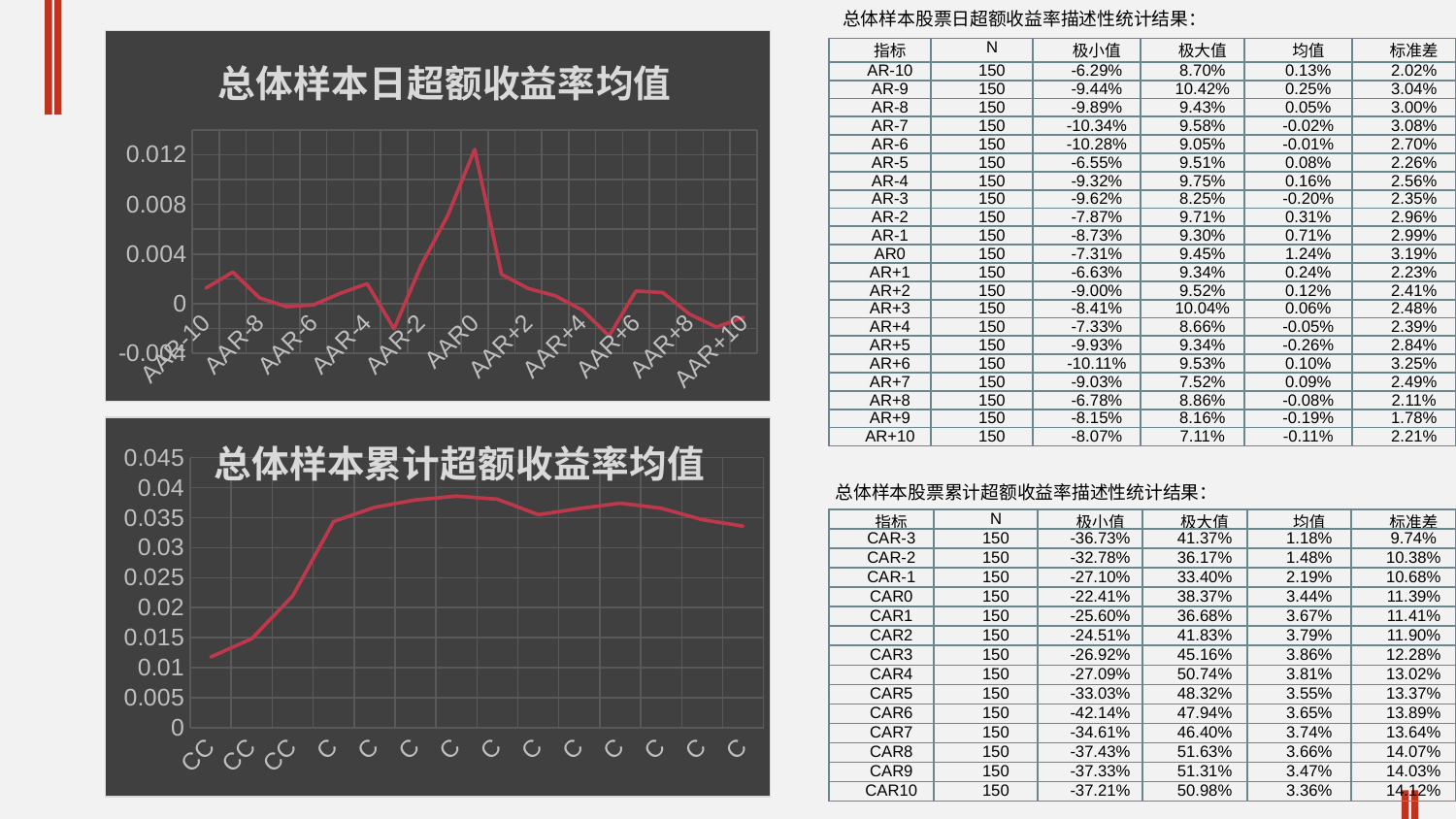

总体样本股票日超额收益率描述性统计结果：

### Chart: 总体样本日超额收益率均值

| Category |  |
|---|---|
| AAR-10 | 0.0012535950781635582 |
| AAR-9 | 0.0025424565836698627 |
| AAR-8 | 0.0004609570155618145 |
| AAR-7 | -0.00023947760938198008 |
| AAR-6 | -9.464054278528706e-05 |
| AAR-5 | 0.0008341123329747075 |
| AAR-4 | 0.0016182245467577594 |
| AAR-3 | -0.0020166829505354478 |
| AAR-2 | 0.0030506143912578205 |
| AAR-1 | 0.0071161825467992365 |
| AAR0 | 0.012421813006336893 |
| AAR+1 | 0.0023593360358603052 |
| AAR+2 | 0.0012190806885457185 |
| AAR+3 | 0.0006392512913331893 |
| AAR+4 | -0.0005106835118610782 |
| AAR+5 | -0.0025808810594348092 |
| AAR+6 | 0.0010208620176213475 |
| AAR+7 | 0.0008961161296355421 |
| AAR+8 | -0.0008492239007249813 |
| AAR+9 | -0.0018906292430909768 |
| AAR+10 | -0.0010897758636727992 |
| 指标 | N | 极小值 | 极大值 | 均值 | 标准差 |
| --- | --- | --- | --- | --- | --- |
| AR-10 | 150 | -6.29% | 8.70% | 0.13% | 2.02% |
| AR-9 | 150 | -9.44% | 10.42% | 0.25% | 3.04% |
| AR-8 | 150 | -9.89% | 9.43% | 0.05% | 3.00% |
| AR-7 | 150 | -10.34% | 9.58% | -0.02% | 3.08% |
| AR-6 | 150 | -10.28% | 9.05% | -0.01% | 2.70% |
| AR-5 | 150 | -6.55% | 9.51% | 0.08% | 2.26% |
| AR-4 | 150 | -9.32% | 9.75% | 0.16% | 2.56% |
| AR-3 | 150 | -9.62% | 8.25% | -0.20% | 2.35% |
| AR-2 | 150 | -7.87% | 9.71% | 0.31% | 2.96% |
| AR-1 | 150 | -8.73% | 9.30% | 0.71% | 2.99% |
| AR0 | 150 | -7.31% | 9.45% | 1.24% | 3.19% |
| AR+1 | 150 | -6.63% | 9.34% | 0.24% | 2.23% |
| AR+2 | 150 | -9.00% | 9.52% | 0.12% | 2.41% |
| AR+3 | 150 | -8.41% | 10.04% | 0.06% | 2.48% |
| AR+4 | 150 | -7.33% | 8.66% | -0.05% | 2.39% |
| AR+5 | 150 | -9.93% | 9.34% | -0.26% | 2.84% |
| AR+6 | 150 | -10.11% | 9.53% | 0.10% | 3.25% |
| AR+7 | 150 | -9.03% | 7.52% | 0.09% | 2.49% |
| AR+8 | 150 | -6.78% | 8.86% | -0.08% | 2.11% |
| AR+9 | 150 | -8.15% | 8.16% | -0.19% | 1.78% |
| AR+10 | 150 | -8.07% | 7.11% | -0.11% | 2.21% |

### Chart: 总体样本累计超额收益率均值

| Category |  |
|---|---|
| CCAR-3 | 0.0117773930435391 |
| CCAR-2 | 0.014828007434796906 |
| CCAR-1 | 0.021944 |
| CCAR0 | 0.034366002987933034 |
| CCAR1 | 0.036725339023793456 |
| CCAR2 | 0.03794441971233904 |
| CCAR3 | 0.03858367100367226 |
| CCAR4 | 0.03807298749181121 |
| CCAR5 | 0.0354921064323764 |
| CCAR6 | 0.0365129684499977 |
| CCAR7 | 0.0374090845796335 |
| CCAR8 | 0.0365598606789084 |
| CCAR9 | 0.034669231435817294 |
| CCAR10 | 0.03357945557214454 |
总体样本股票累计超额收益率描述性统计结果：
| 指标 | N | 极小值 | 极大值 | 均值 | 标准差 |
| --- | --- | --- | --- | --- | --- |
| CAR-3 | 150 | -36.73% | 41.37% | 1.18% | 9.74% |
| CAR-2 | 150 | -32.78% | 36.17% | 1.48% | 10.38% |
| CAR-1 | 150 | -27.10% | 33.40% | 2.19% | 10.68% |
| CAR0 | 150 | -22.41% | 38.37% | 3.44% | 11.39% |
| CAR1 | 150 | -25.60% | 36.68% | 3.67% | 11.41% |
| CAR2 | 150 | -24.51% | 41.83% | 3.79% | 11.90% |
| CAR3 | 150 | -26.92% | 45.16% | 3.86% | 12.28% |
| CAR4 | 150 | -27.09% | 50.74% | 3.81% | 13.02% |
| CAR5 | 150 | -33.03% | 48.32% | 3.55% | 13.37% |
| CAR6 | 150 | -42.14% | 47.94% | 3.65% | 13.89% |
| CAR7 | 150 | -34.61% | 46.40% | 3.74% | 13.64% |
| CAR8 | 150 | -37.43% | 51.63% | 3.66% | 14.07% |
| CAR9 | 150 | -37.33% | 51.31% | 3.47% | 14.03% |
| CAR10 | 150 | -37.21% | 50.98% | 3.36% | 14.12% |